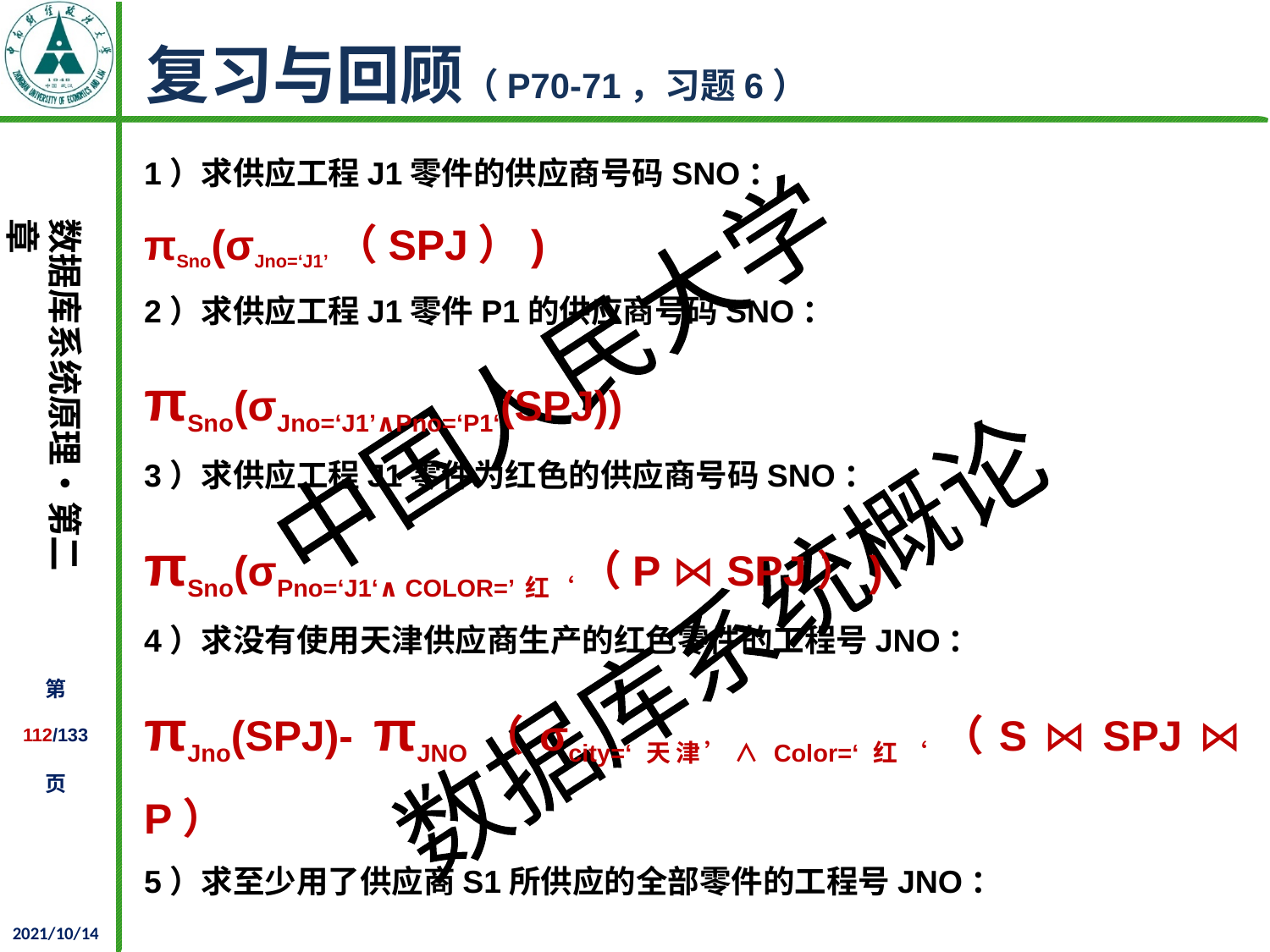

# 复习与回顾（P70-71，习题6）
1）求供应工程J1零件的供应商号码SNO：
πSno(σJno=‘J1’（SPJ）)
2）求供应工程J1零件P1的供应商号码SNO：
πSno(σJno=‘J1’∧Pno=‘P1‘(SPJ))
3）求供应工程J1零件为红色的供应商号码SNO：
πSno(σPno=‘J1‘∧ COLOR=’红‘ （P ⋈ SPJ）)
4）求没有使用天津供应商生产的红色零件的工程号JNO：
πJno(SPJ)- πJNO（σcity=‘天津’∧Color=‘红‘ （S ⋈ SPJ ⋈ P）
5）求至少用了供应商S1所供应的全部零件的工程号JNO：
πJno，Pno(SPJ)÷ πPno（σSno=‘S1‘ （SPJ））
2021/10/14